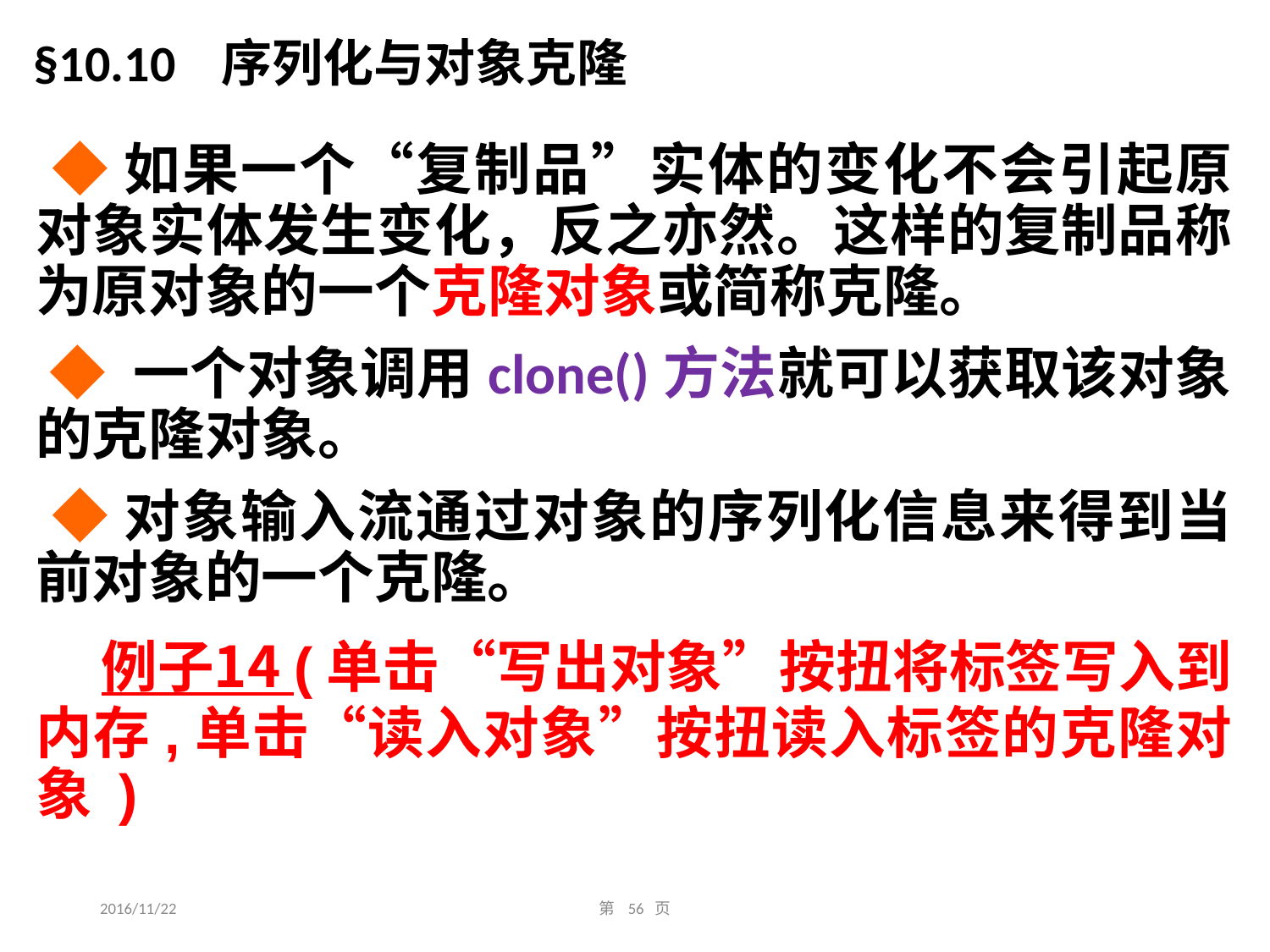

§10.10   序列化与对象克隆
 ◆如果一个“复制品”实体的变化不会引起原对象实体发生变化，反之亦然。这样的复制品称为原对象的一个克隆对象或简称克隆。
 ◆ 一个对象调用clone()方法就可以获取该对象的克隆对象。
 ◆对象输入流通过对象的序列化信息来得到当前对象的一个克隆。
    例子14 (单击“写出对象”按扭将标签写入到内存,单击“读入对象”按扭读入标签的克隆对象 )
2016/11/22
第  56  页